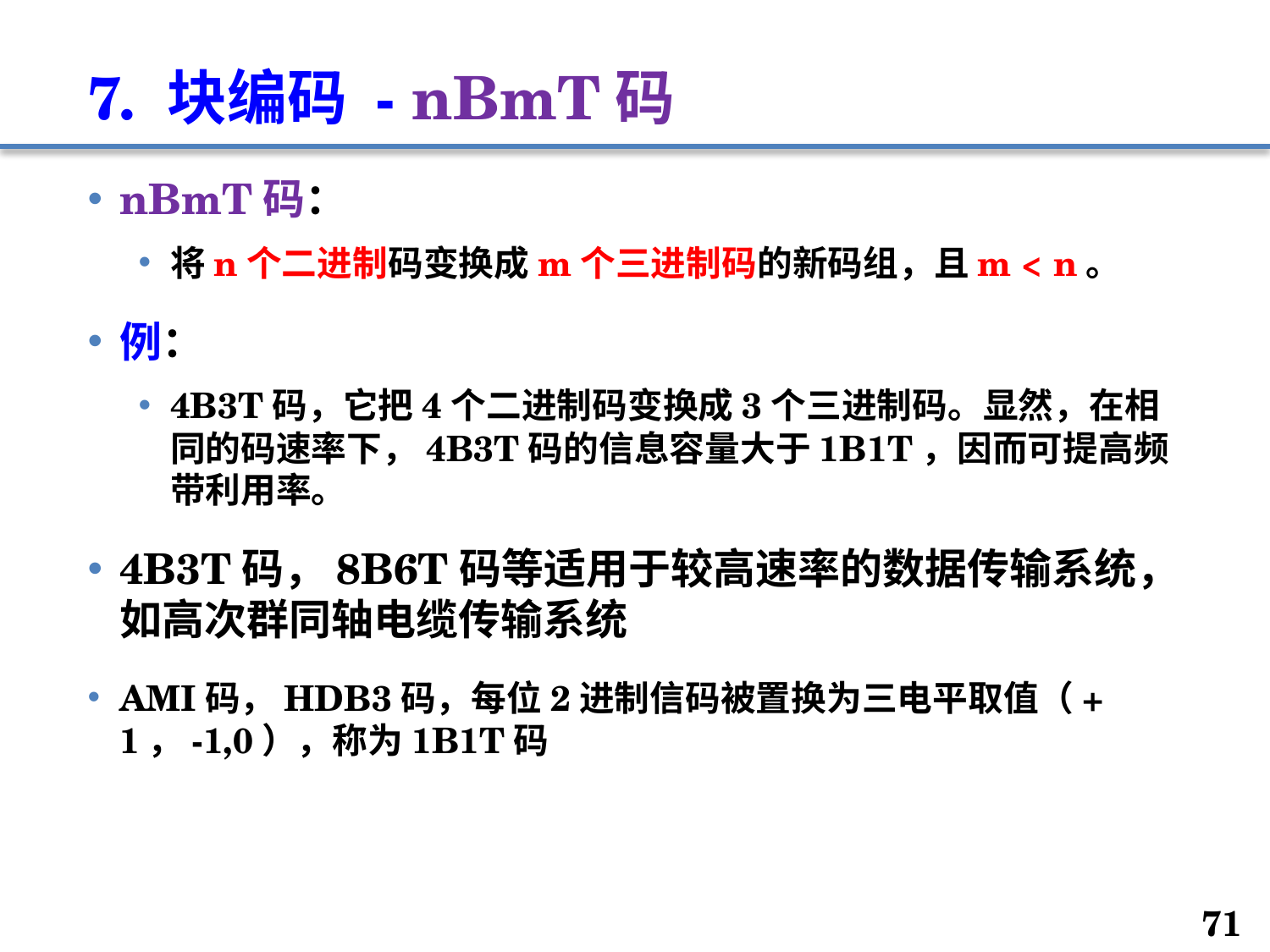

# 7. 块编码 - nBmT码
nBmT码：
将n个二进制码变换成m个三进制码的新码组，且m < n。
例：
4B3T码，它把4个二进制码变换成3个三进制码。显然，在相同的码速率下，4B3T码的信息容量大于1B1T，因而可提高频带利用率。
4B3T码，8B6T码等适用于较高速率的数据传输系统，如高次群同轴电缆传输系统
AMI码，HDB3码，每位2进制信码被置换为三电平取值（+1，-1,0），称为1B1T码

71